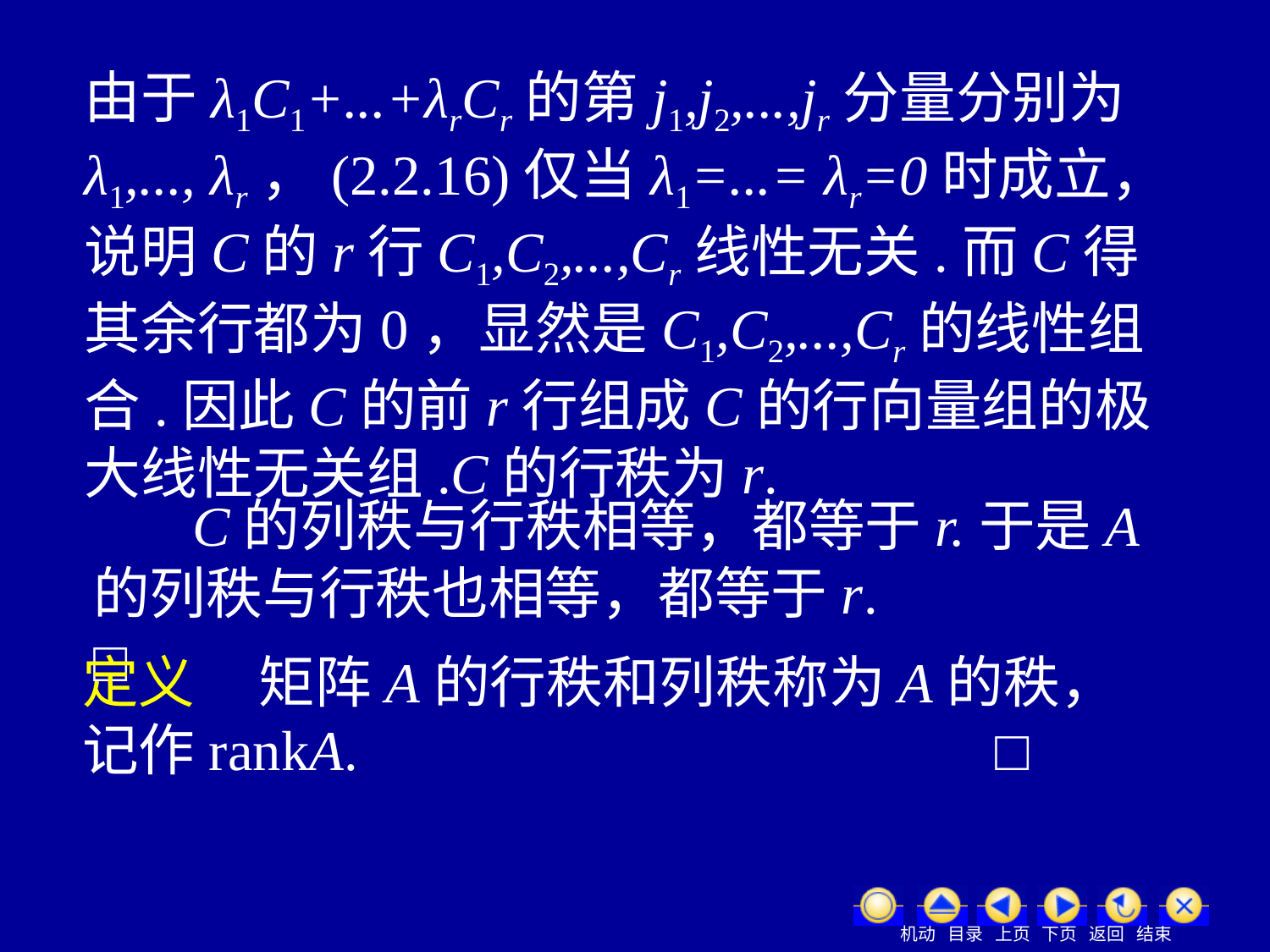

由于λ1C1+...+λrCr的第j1,j2,...,jr分量分别为λ1,..., λr，(2.2.16)仅当λ1=...= λr=0时成立，说明C的r行C1,C2,...,Cr线性无关.而C得其余行都为0，显然是C1,C2,...,Cr的线性组合.因此C的前r行组成C的行向量组的极大线性无关组.C的行秩为r.
       C的列秩与行秩相等，都等于r.于是A的列秩与行秩也相等，都等于r.                   □
定义     矩阵A的行秩和列秩称为A的秩，记作rankA.                                             □